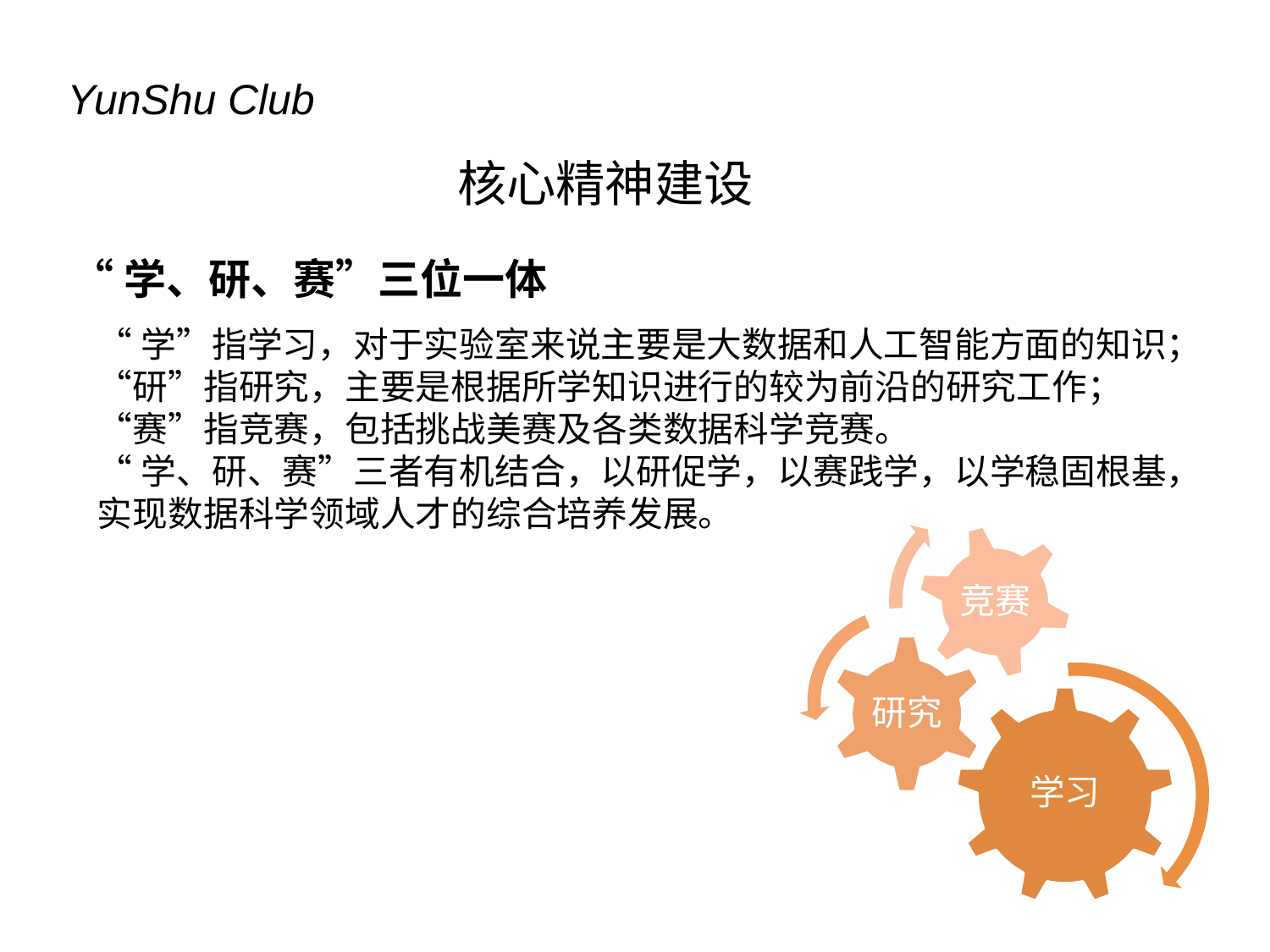

YunShu Club
核心精神建设

“学、研、赛”三位一体
“学”指学习，对于实验室来说主要是大数据和人工智能方面的知识；“研”指研究，主要是根据所学知识进行的较为前沿的研究工作；“赛”指竞赛，包括挑战美赛及各类数据科学竞赛。
“学、研、赛”三者有机结合，以研促学，以赛践学，以学稳固根基，实现数据科学领域人才的综合培养发展。
学习
研究
竞赛